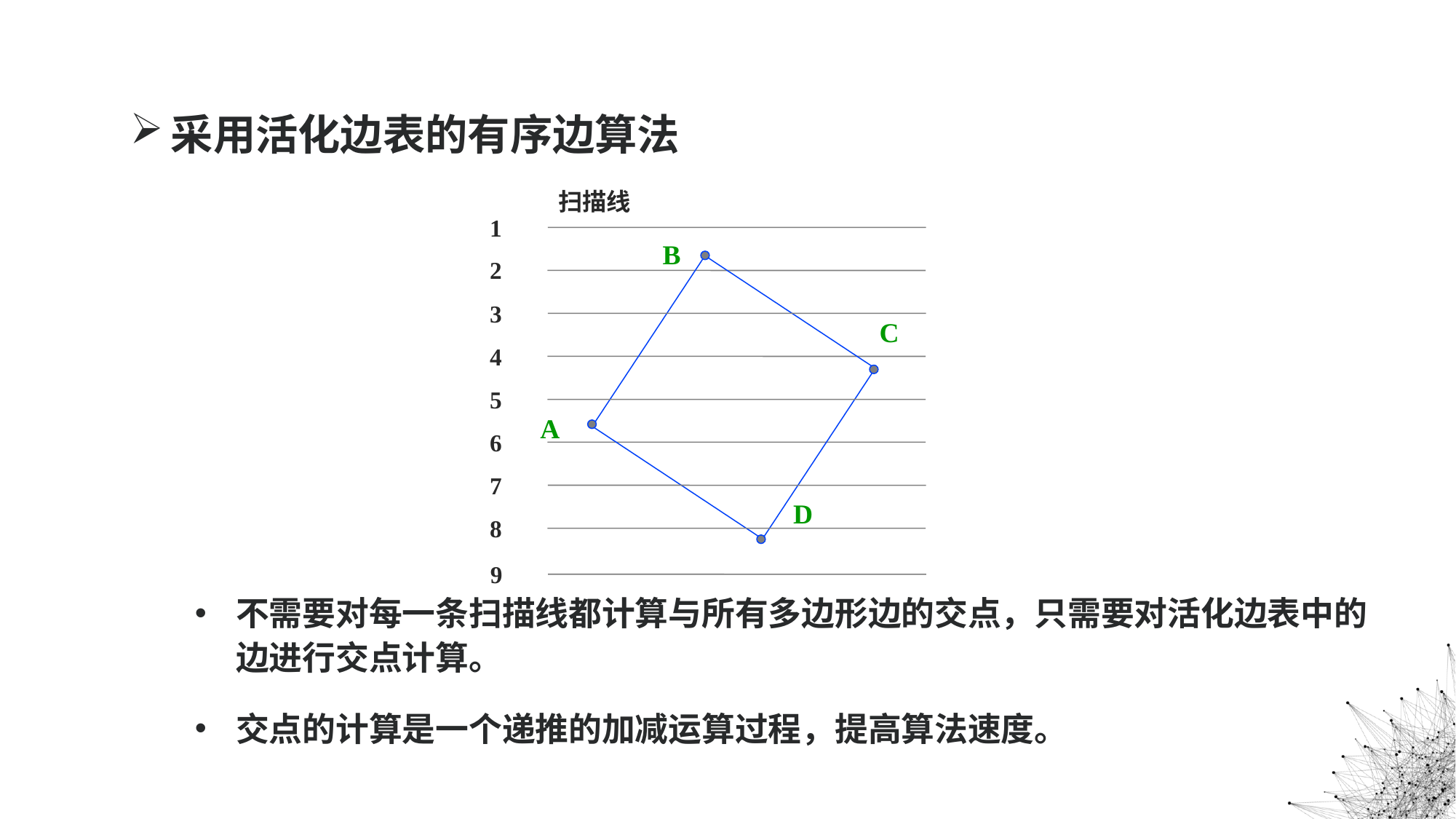

采用活化边表的有序边算法

不需要对每一条扫描线都计算与所有多边形边的交点，只需要对活化边表中的边进行交点计算。
交点的计算是一个递推的加减运算过程，提高算法速度。
扫描线
1

B

C
A

D
2

3

4

5

6

7

8

9